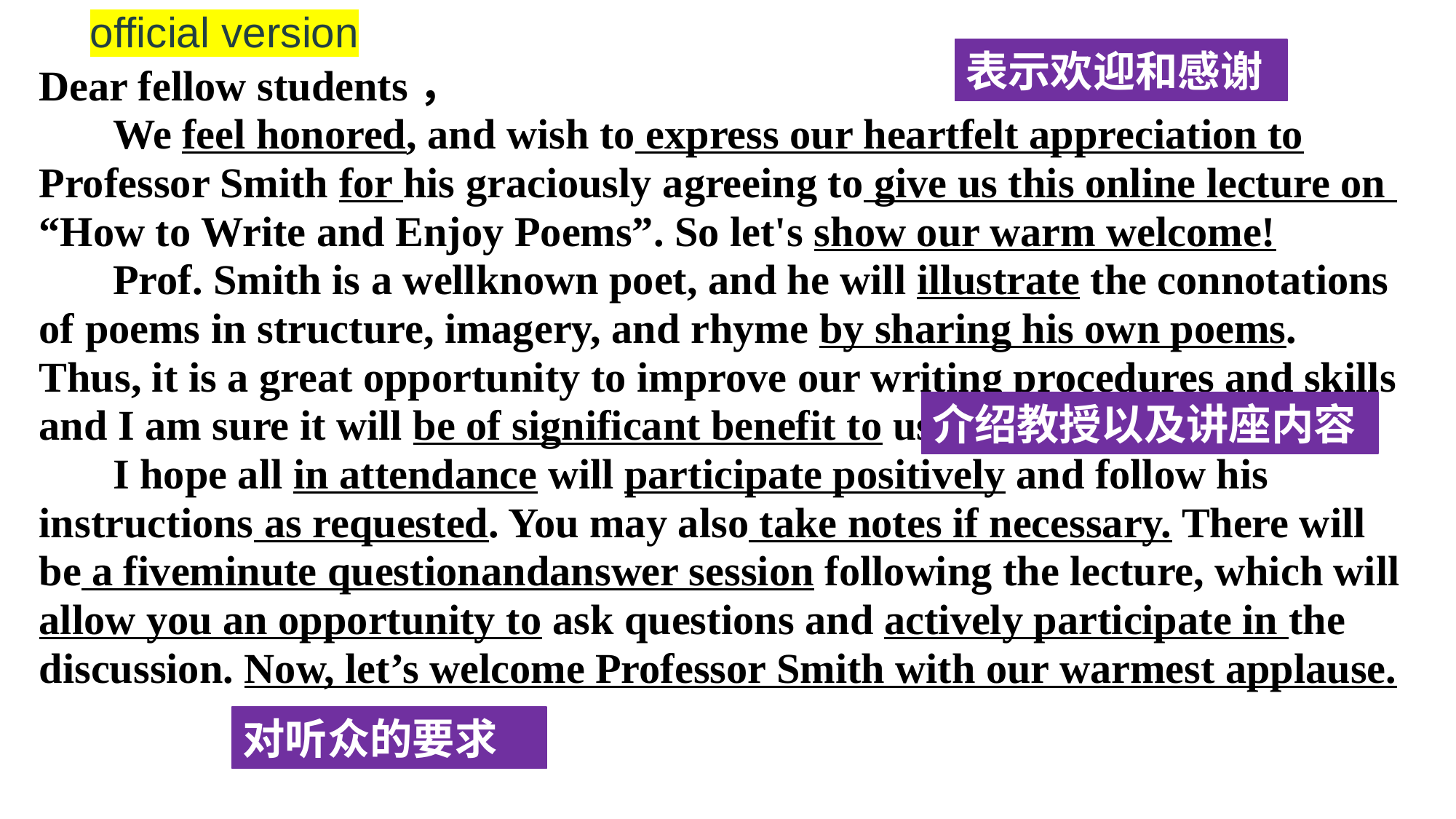

official version
表示欢迎和感谢
Dear fellow students，
       We feel honored, and wish to express our heartfelt appreciation to Professor Smith for his graciously agreeing to give us this online lecture on  “How to Write and Enjoy Poems”. So let's show our warm welcome!
       Prof. Smith is a well­known poet, and he will illustrate the connotations of poems in structure, imagery, and rhyme by sharing his own poems. Thus, it is a great opportunity to improve our writing procedures and skills and I am sure it will be of significant benefit to us all.
       I hope all in attendance will participate positively and follow his instructions as requested. You may also take notes if necessary. There will be a five­minute question­and­answer session following the lecture, which will allow you an opportunity to ask questions and actively participate in the discussion. Now, let’s welcome Professor Smith with our warmest applause.
介绍教授以及讲座内容
对听众的要求